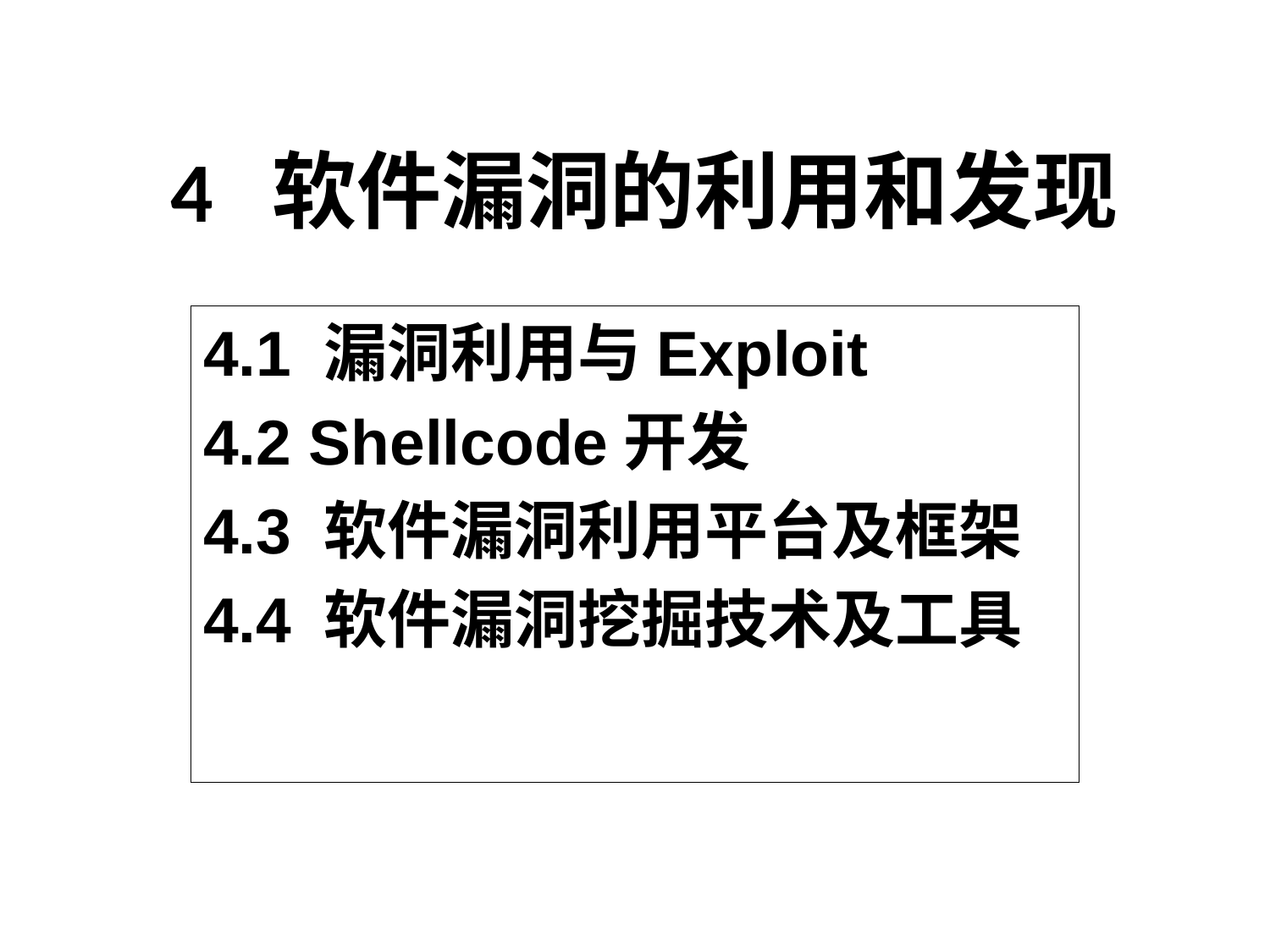

# 4  软件漏洞的利用和发现
4.1 漏洞利用与Exploit
4.2 Shellcode开发
4.3 软件漏洞利用平台及框架
4.4 软件漏洞挖掘技术及工具